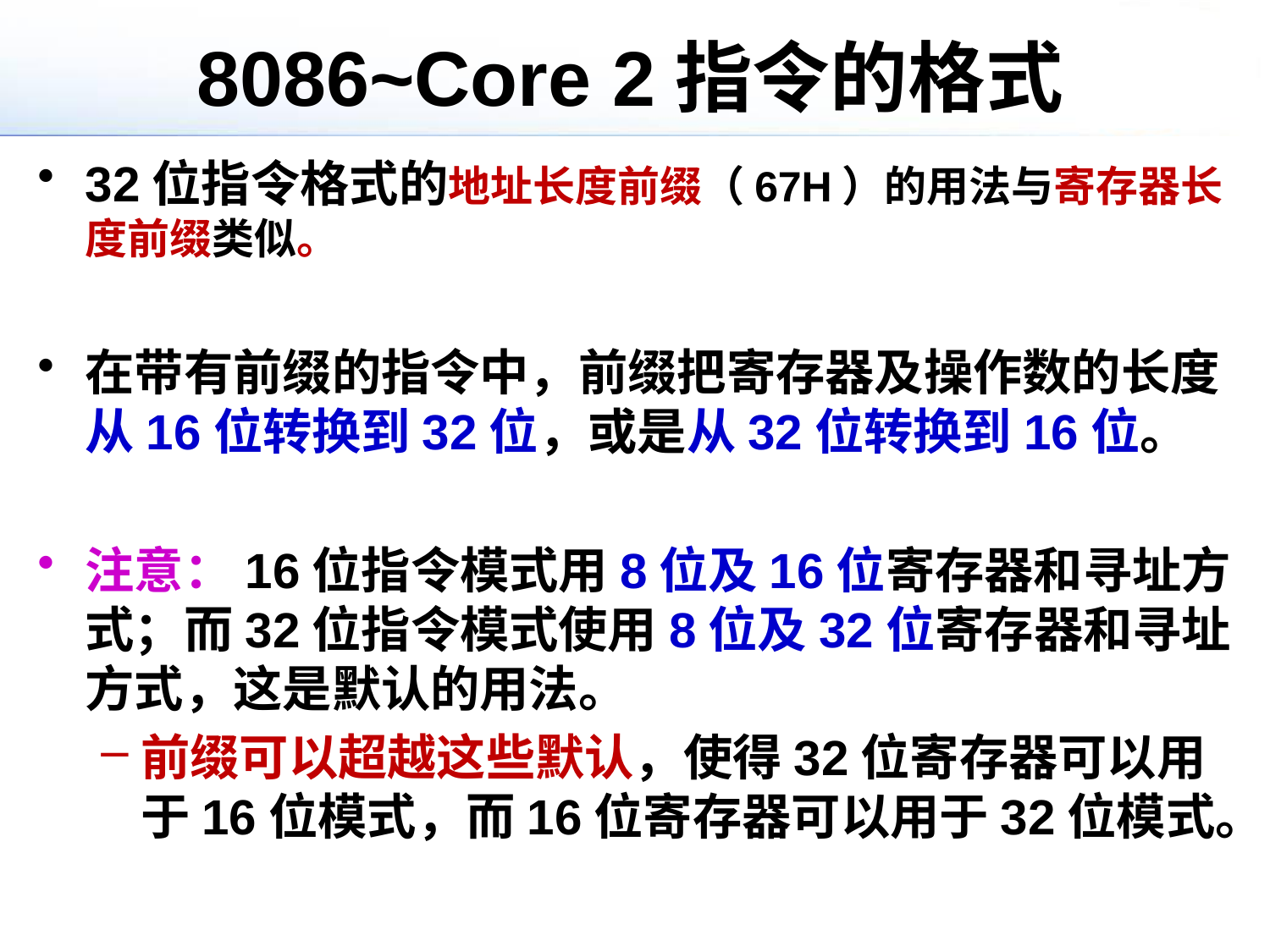

# 8086~Core 2指令的格式
32位指令格式的地址长度前缀（67H）的用法与寄存器长度前缀类似。

在带有前缀的指令中，前缀把寄存器及操作数的长度从16位转换到32位，或是从32位转换到16位。

注意：16位指令模式用8位及16位寄存器和寻址方式；而32位指令模式使用8位及32位寄存器和寻址方式，这是默认的用法。
前缀可以超越这些默认，使得32位寄存器可以用于16位模式，而16位寄存器可以用于32位模式。